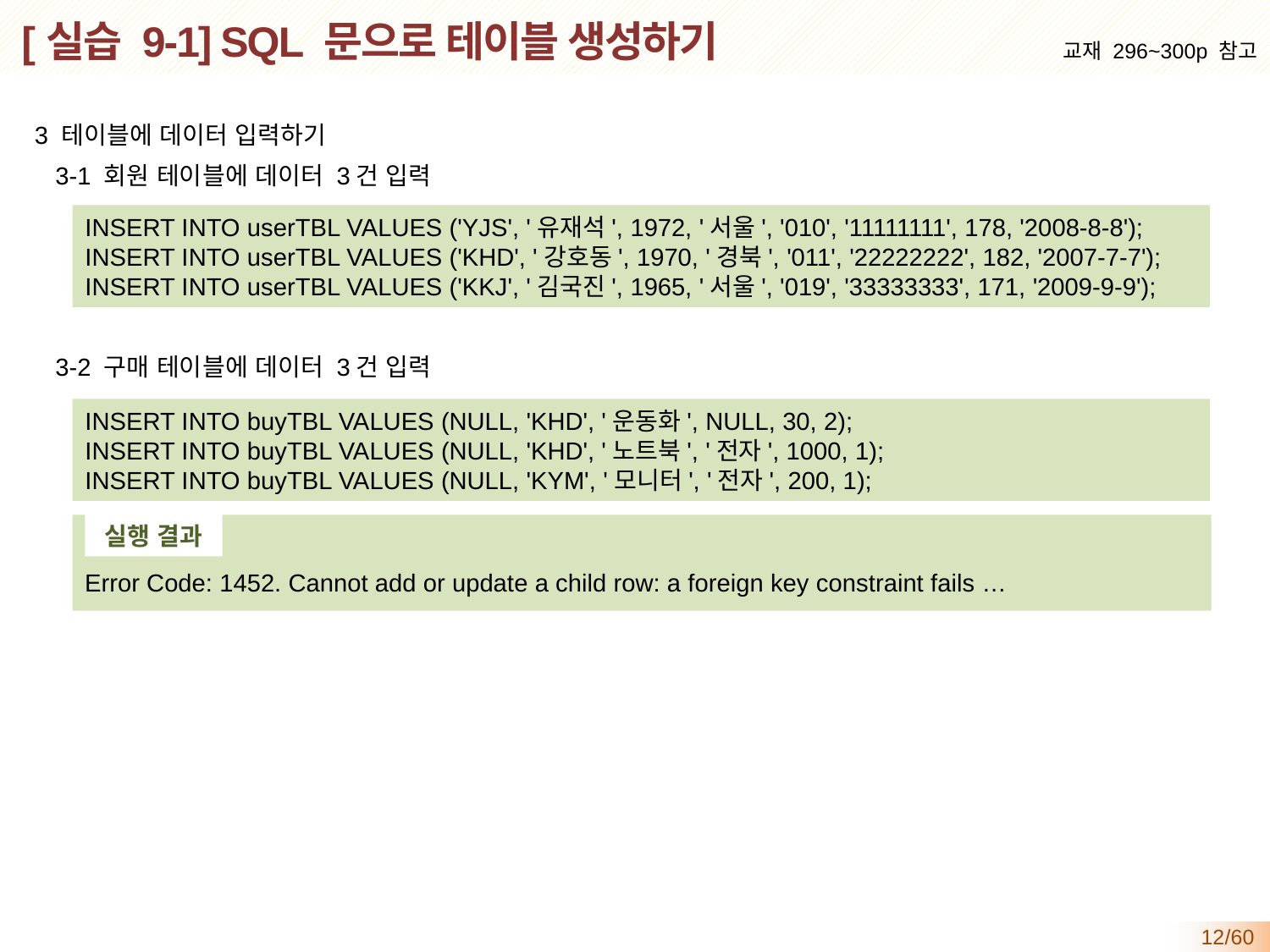

# [실습 9-1] SQL 문으로 테이블 생성하기
교재 296~300p 참고
3 테이블에 데이터 입력하기
   3-1 회원 테이블에 데이터 3건 입력

   3-2 구매 테이블에 데이터 3건 입력
INSERT INTO userTBL VALUES ('YJS', '유재석', 1972, '서울', '010', '11111111', 178, '2008-8-8');
INSERT INTO userTBL VALUES ('KHD', '강호동', 1970, '경북', '011', '22222222', 182, '2007-7-7');
INSERT INTO userTBL VALUES ('KKJ', '김국진', 1965, '서울', '019', '33333333', 171, '2009-9-9');
INSERT INTO buyTBL VALUES (NULL, 'KHD', '운동화', NULL, 30, 2);
INSERT INTO buyTBL VALUES (NULL, 'KHD', '노트북', '전자', 1000, 1);
INSERT INTO buyTBL VALUES (NULL, 'KYM', '모니터', '전자', 200, 1);
실행 결과

Error Code: 1452. Cannot add or update a child row: a foreign key constraint fails …